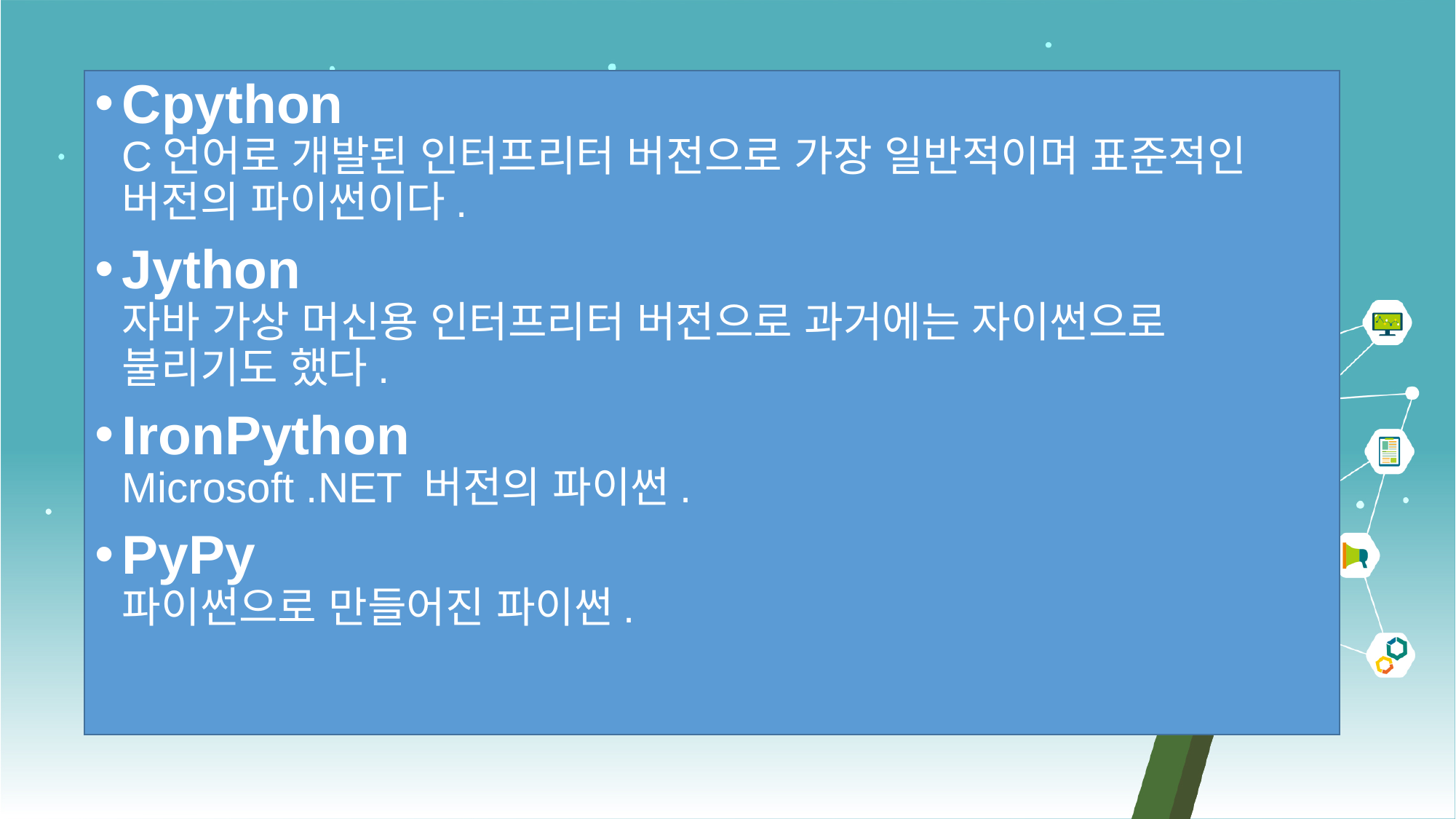

Cpython
C언어로 개발된 인터프리터 버전으로 가장 일반적이며 표준적인 버전의 파이썬이다.
Jython
자바 가상 머신용 인터프리터 버전으로 과거에는 자이썬으로 불리기도 했다.
IronPython
Microsoft .NET 버전의 파이썬.
PyPy
파이썬으로 만들어진 파이썬.